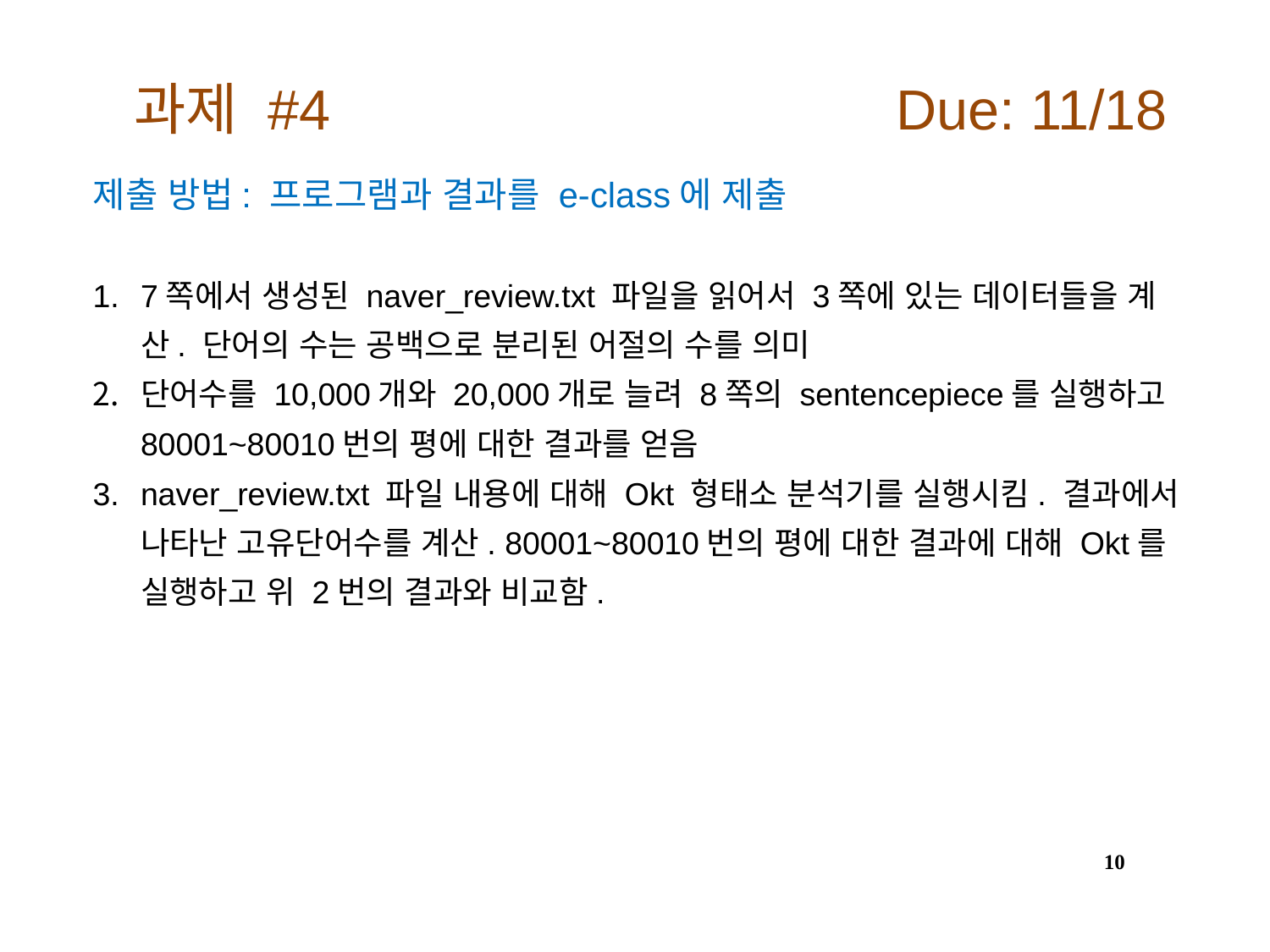

# 과제 #4					Due: 11/18
제출 방법: 프로그램과 결과를 e-class에 제출

7쪽에서 생성된 naver_review.txt 파일을 읽어서 3쪽에 있는 데이터들을 계산. 단어의 수는 공백으로 분리된 어절의 수를 의미
단어수를 10,000개와 20,000개로 늘려 8쪽의 sentencepiece를 실행하고 80001~80010번의 평에 대한 결과를 얻음
naver_review.txt 파일 내용에 대해 Okt 형태소 분석기를 실행시킴. 결과에서 나타난 고유단어수를 계산. 80001~80010번의 평에 대한 결과에 대해 Okt를 실행하고 위 2번의 결과와 비교함.
10